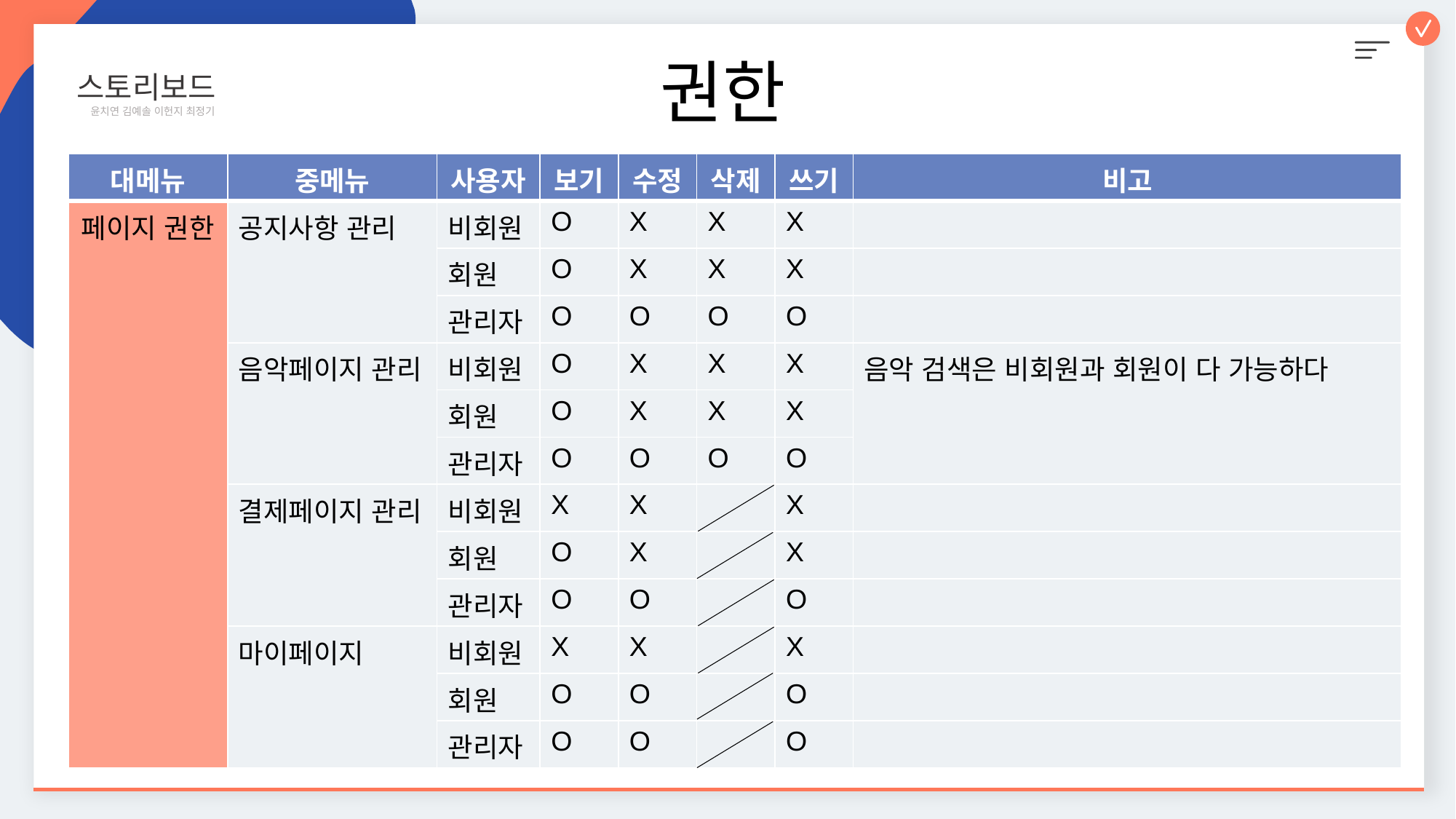

스토리보드
    윤치연 김예솔 이헌지 최정기

권한
| 대메뉴 | 중메뉴 | 사용자 | 보기 | 수정 | 삭제 | 쓰기 | 비고 |
| --- | --- | --- | --- | --- | --- | --- | --- |
| 페이지 권한 | 공지사항 관리 | 비회원 | O | X | X | X |  |
|  |  | 회원 | O | X | X | X |  |
|  |  | 관리자 | O | O | O | O |  |
|  | 음악페이지 관리 | 비회원 | O | X | X | X | 음악 검색은 비회원과 회원이 다 가능하다 |
|  |  | 회원 | O | X | X | X |  |
|  |  | 관리자 | O | O | O | O |  |
|  | 결제페이지 관리 | 비회원 | X | X |  | X |  |
|  |  | 회원 | O | X |  | X |  |
|  |  | 관리자 | O | O |  | O |  |
|  | 마이페이지 | 비회원 | X | X |  | X |  |
|  |  | 회원 | O | O |  | O |  |
|  |  | 관리자 | O | O |  | O |  |